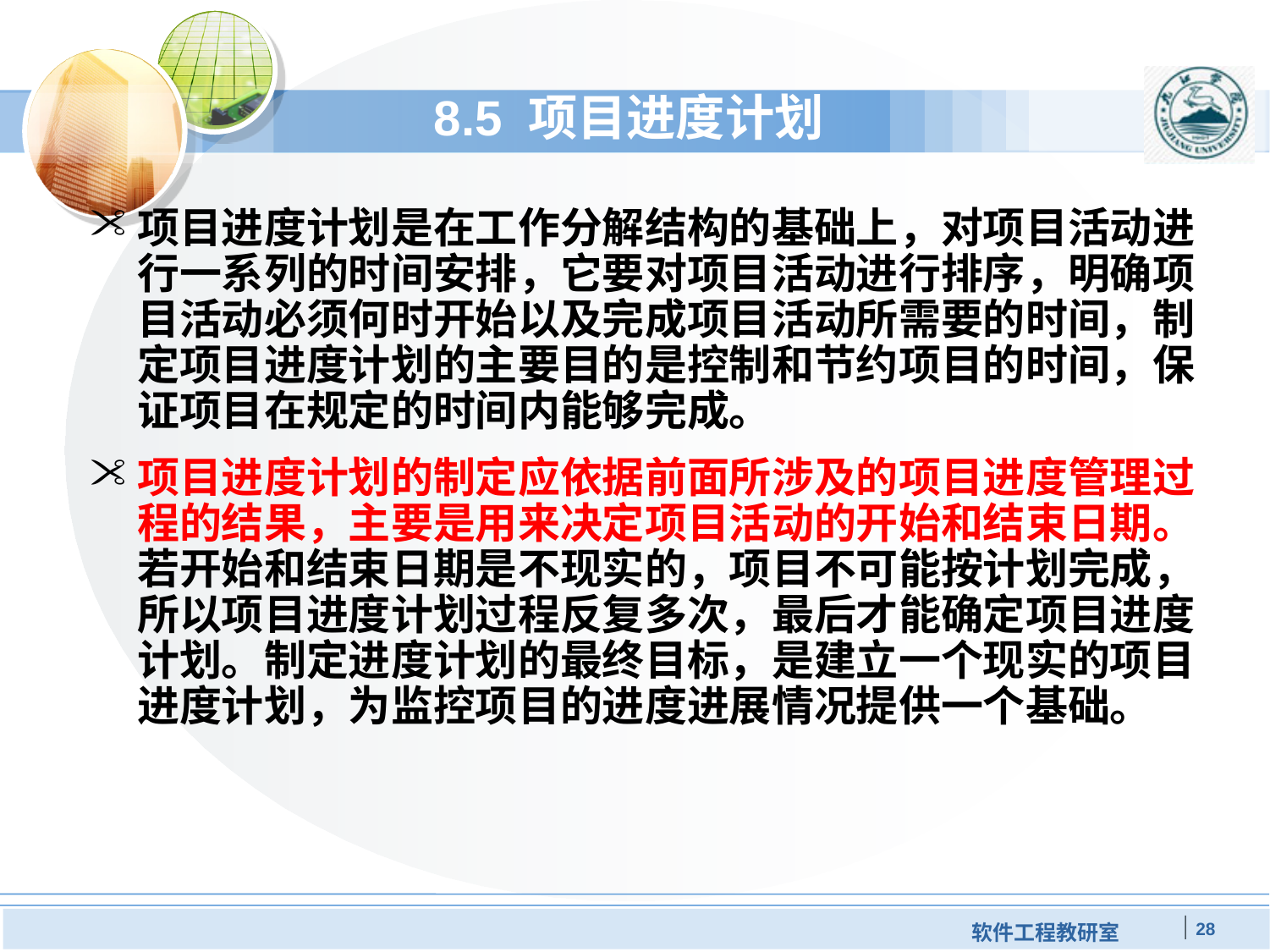

# 8.5 项目进度计划
项目进度计划是在工作分解结构的基础上，对项目活动进行一系列的时间安排，它要对项目活动进行排序，明确项目活动必须何时开始以及完成项目活动所需要的时间，制定项目进度计划的主要目的是控制和节约项目的时间，保证项目在规定的时间内能够完成。
项目进度计划的制定应依据前面所涉及的项目进度管理过程的结果，主要是用来决定项目活动的开始和结束日期。若开始和结束日期是不现实的，项目不可能按计划完成，所以项目进度计划过程反复多次，最后才能确定项目进度计划。制定进度计划的最终目标，是建立一个现实的项目进度计划，为监控项目的进度进展情况提供一个基础。